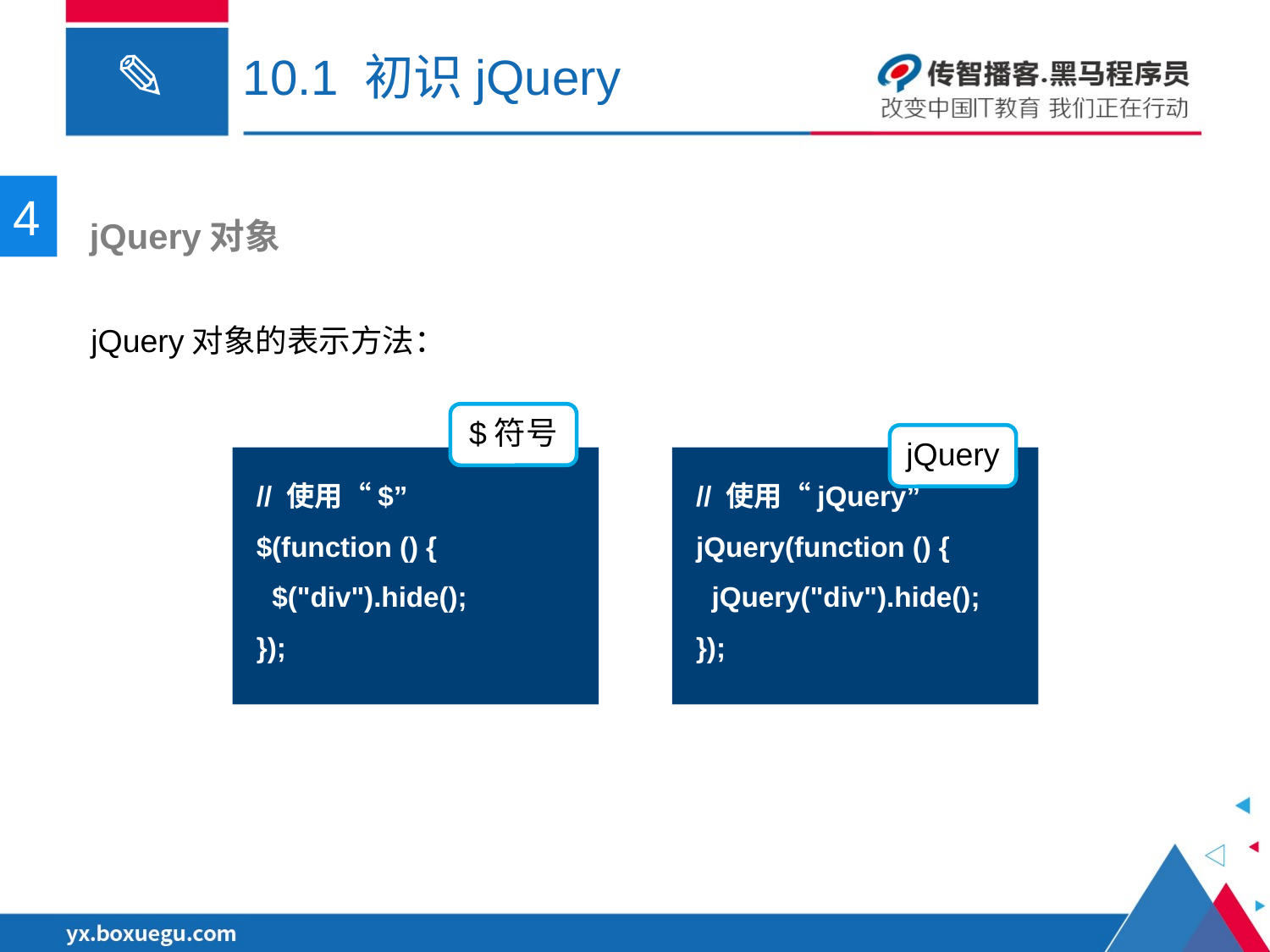

# 10.1 初识jQuery

4
  jQuery对象
jQuery对象的表示方法：
$符号
jQuery

// 使用“$”
$(function () {
  $("div").hide();
});

// 使用“jQuery”
jQuery(function () {
  jQuery("div").hide();
});